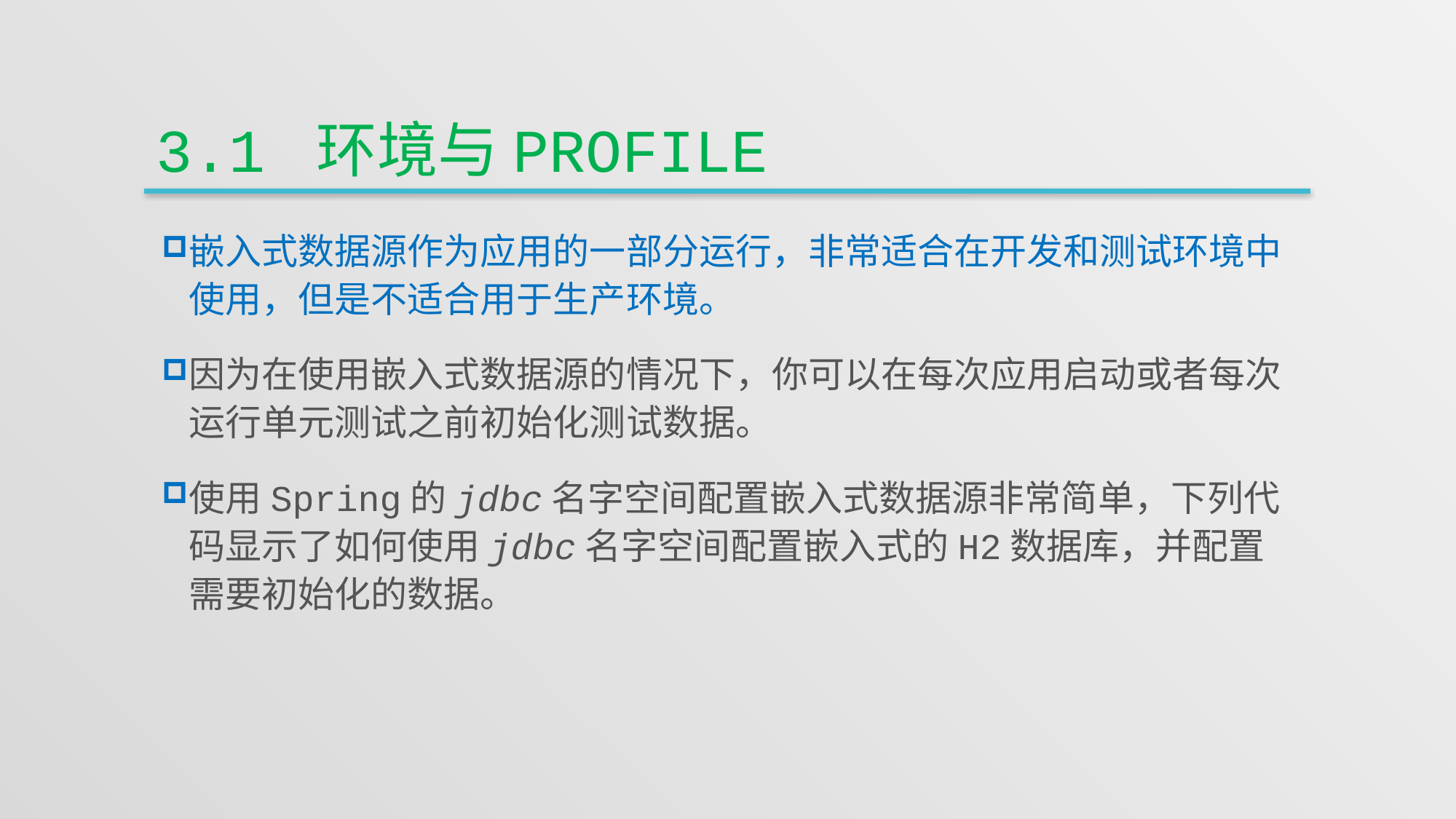

# 3.1 环境与profile
嵌入式数据源作为应用的一部分运行，非常适合在开发和测试环境中使用，但是不适合用于生产环境。
因为在使用嵌入式数据源的情况下，你可以在每次应用启动或者每次运行单元测试之前初始化测试数据。
使用Spring的jdbc名字空间配置嵌入式数据源非常简单，下列代码显示了如何使用jdbc名字空间配置嵌入式的H2数据库，并配置需要初始化的数据。